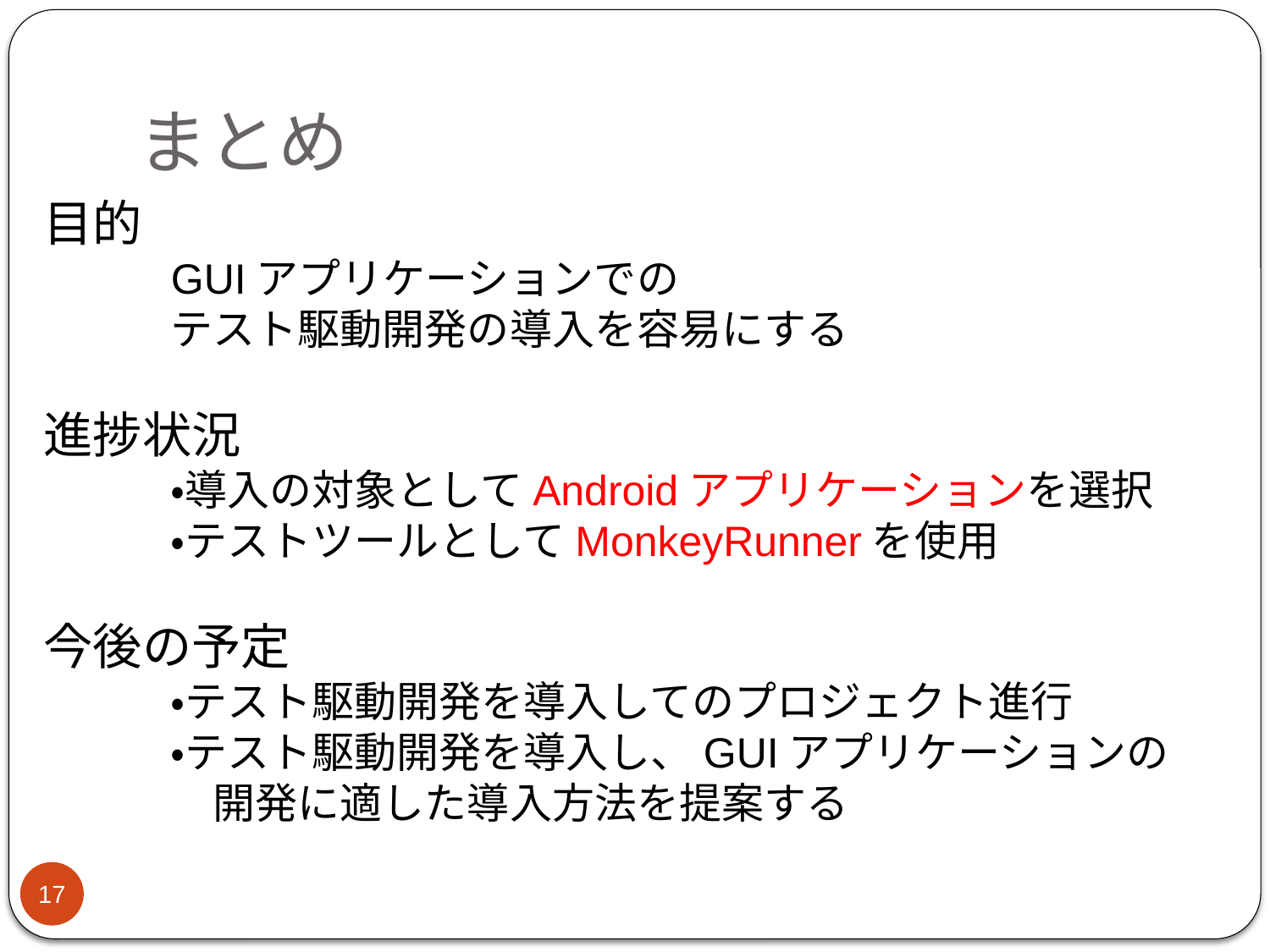

# まとめ
目的
	GUIアプリケーションでの
	テスト駆動開発の導入を容易にする

進捗状況
	・導入の対象としてAndroidアプリケーションを選択
	・テストツールとしてMonkeyRunnerを使用

今後の予定
	・テスト駆動開発を導入してのプロジェクト進行
	・テスト駆動開発を導入し、GUIアプリケーションの
	　開発に適した導入方法を提案する
17